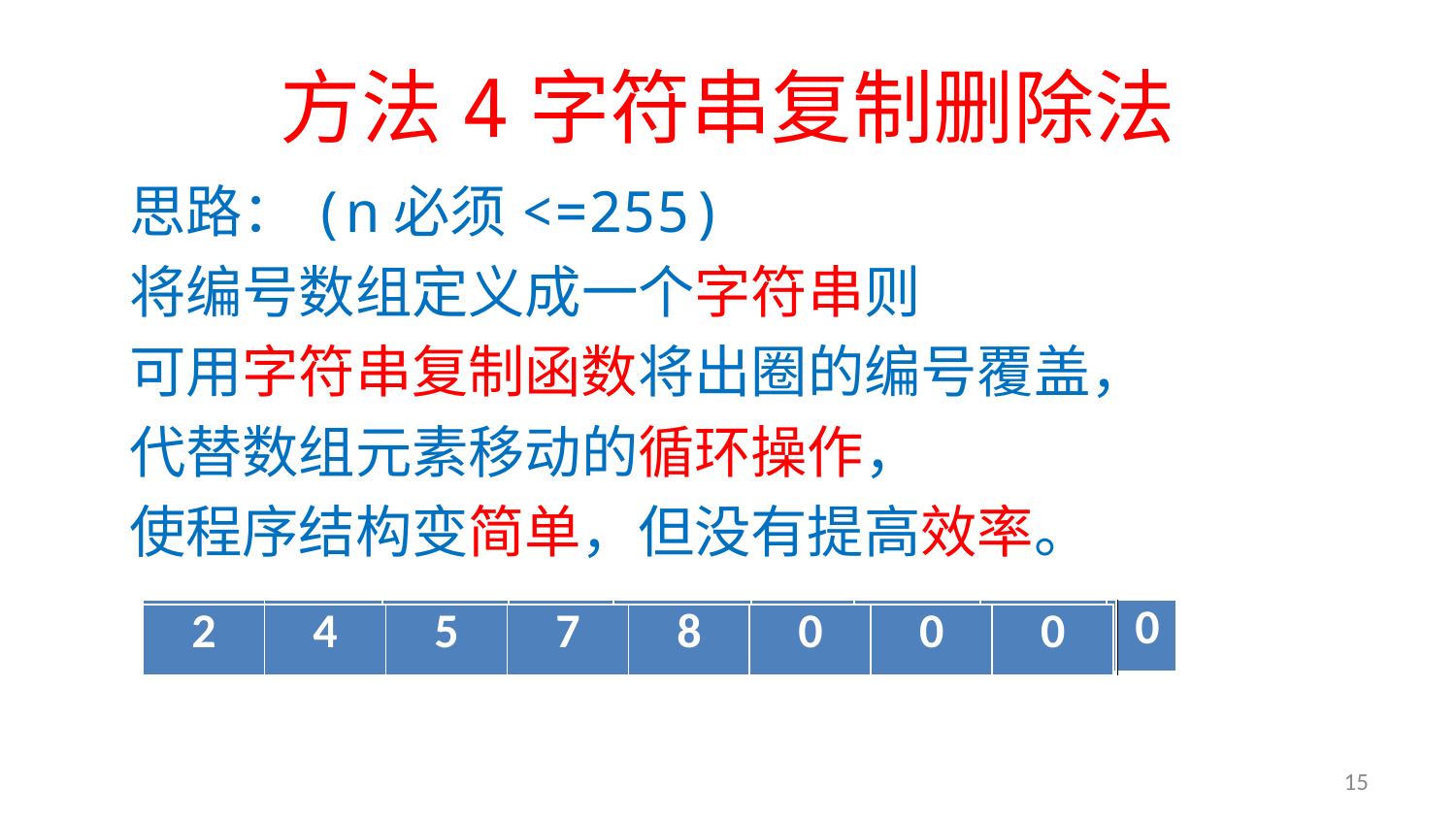

# 方法4字符串复制删除法
思路：(n必须<=255)
将编号数组定义成一个字符串则
可用字符串复制函数将出圈的编号覆盖，
代替数组元素移动的循环操作，
使程序结构变简单，但没有提高效率。
| 1 | 2 | 3 | 4 | 5 | 6 | 7 | 8 | 0 |
| --- | --- | --- | --- | --- | --- | --- | --- | --- |
| 4 | 5 | 6 | 7 | 8 | 0 |
| --- | --- | --- | --- | --- | --- |
| 7 | 8 | 0 | 0 |
| --- | --- | --- | --- |
| 2 | 4 | 5 | 7 | 8 | 0 | 0 | 0 |
| --- | --- | --- | --- | --- | --- | --- | --- |
15